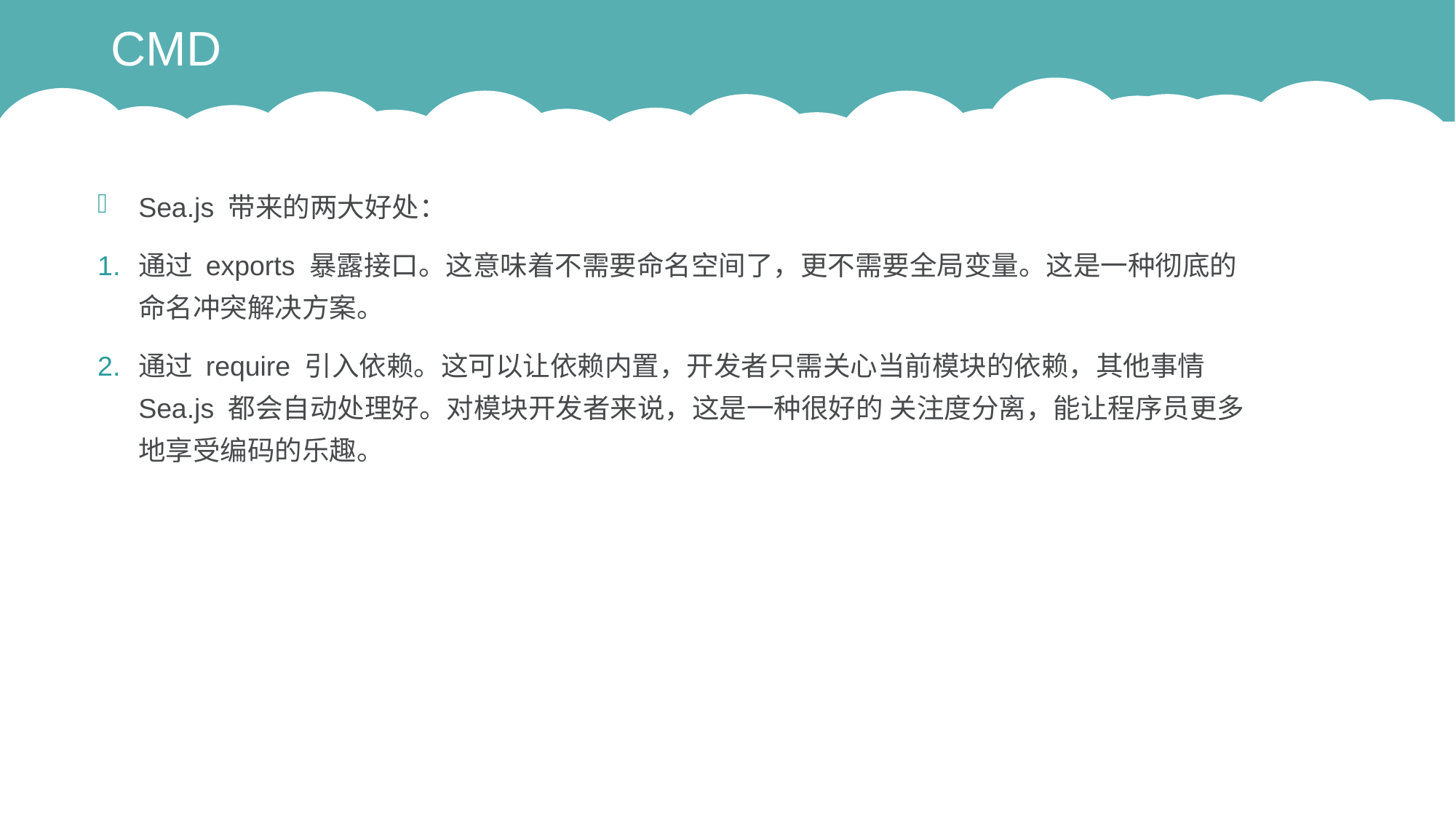

# CMD
Sea.js 带来的两大好处：
通过 exports 暴露接口。这意味着不需要命名空间了，更不需要全局变量。这是一种彻底的命名冲突解决方案。
通过 require 引入依赖。这可以让依赖内置，开发者只需关心当前模块的依赖，其他事情 Sea.js 都会自动处理好。对模块开发者来说，这是一种很好的 关注度分离，能让程序员更多地享受编码的乐趣。